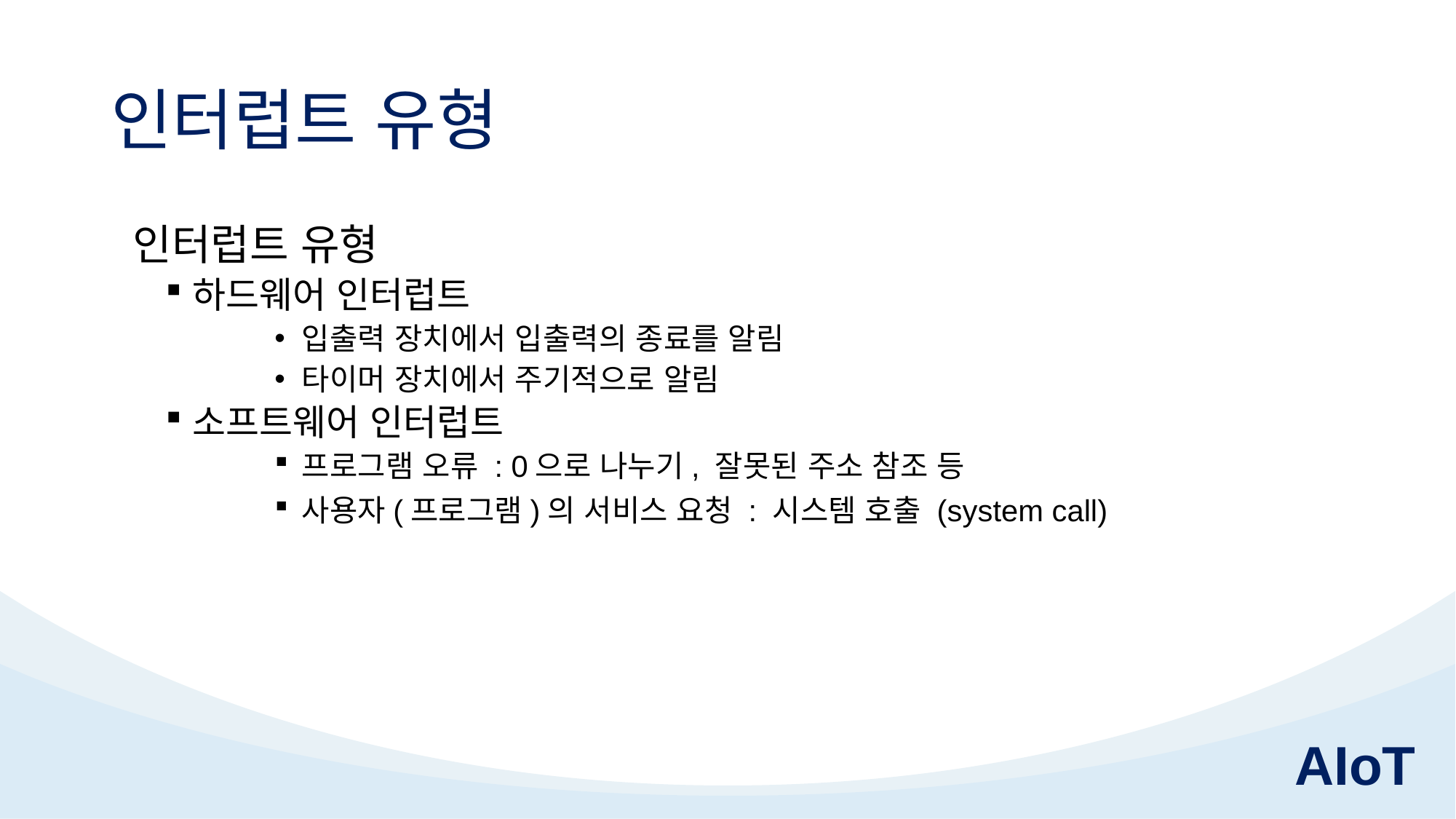

# 인터럽트 유형
 인터럽트 유형
하드웨어 인터럽트
입출력 장치에서 입출력의 종료를 알림
타이머 장치에서 주기적으로 알림
소프트웨어 인터럽트
프로그램 오류 : 0으로 나누기, 잘못된 주소 참조 등
사용자(프로그램)의 서비스 요청 : 시스템 호출 (system call)